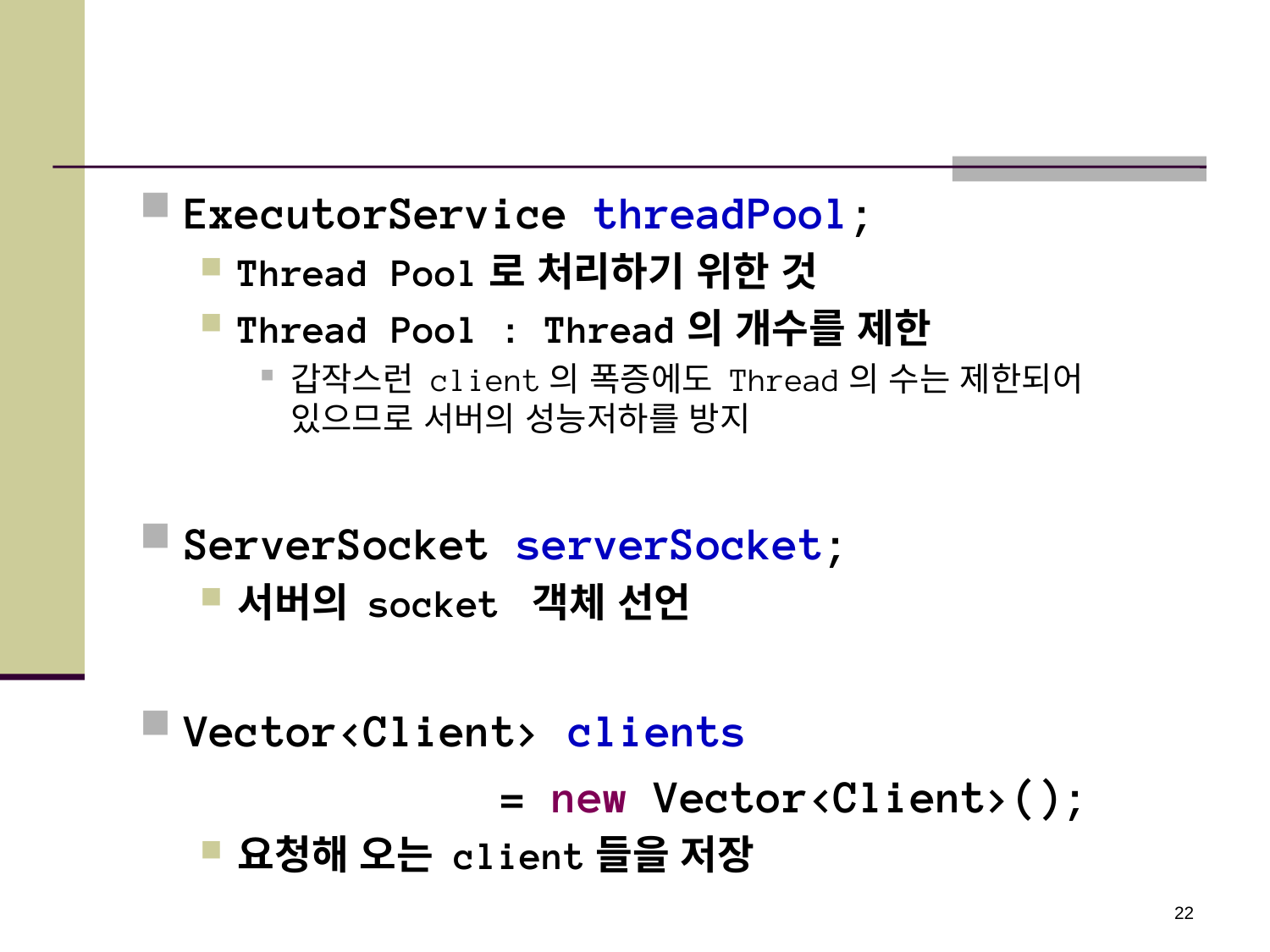

#
ExecutorService threadPool;
Thread Pool로 처리하기 위한 것
Thread Pool : Thread의 개수를 제한
갑작스런 client의 폭증에도 Thread의 수는 제한되어 있으므로 서버의 성능저하를 방지

ServerSocket serverSocket;
서버의 socket 객체 선언

Vector<Client> clients
			= new Vector<Client>();
요청해 오는 client들을 저장
22